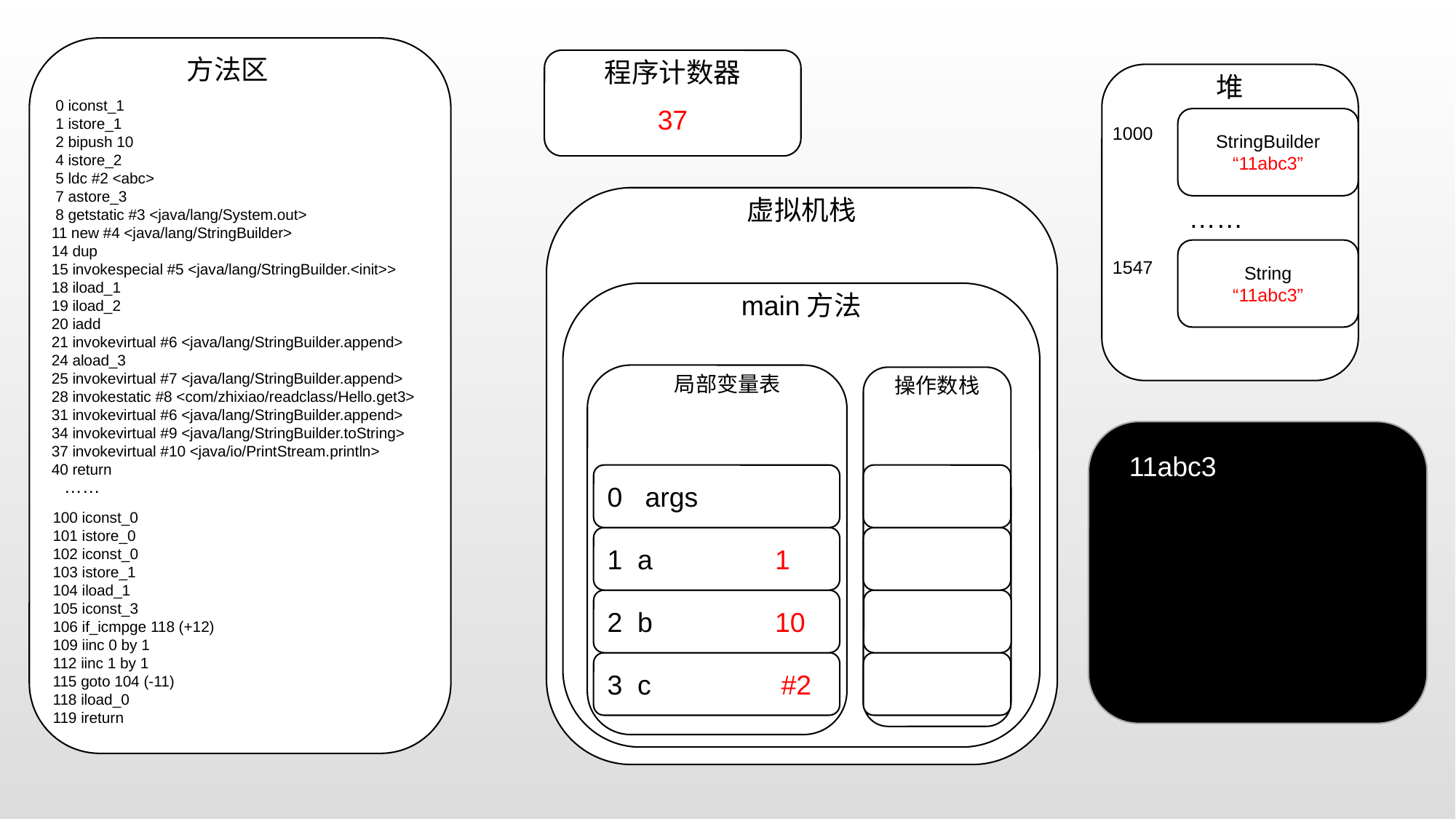

#

方法区

37
程序计数器

堆
 0 iconst_1
 1 istore_1
 2 bipush 10
 4 istore_2
 5 ldc #2 <abc>
 7 astore_3
 8 getstatic #3 <java/lang/System.out>
11 new #4 <java/lang/StringBuilder>
14 dup
15 invokespecial #5 <java/lang/StringBuilder.<init>>
18 iload_1
19 iload_2
20 iadd
21 invokevirtual #6 <java/lang/StringBuilder.append>
24 aload_3
25 invokevirtual #7 <java/lang/StringBuilder.append>
28 invokestatic #8 <com/zhixiao/readclass/Hello.get3>
31 invokevirtual #6 <java/lang/StringBuilder.append>
34 invokevirtual #9 <java/lang/StringBuilder.toString>
37 invokevirtual #10 <java/io/PrintStream.println>
40 return
StringBuilder
“11abc3”
1000

虚拟机栈
……
String
“11abc3”
1547

main方法

局部变量表

操作数栈

11abc3
0   args

……
100 iconst_0
101 istore_0
102 iconst_0
103 istore_1
104 iload_1
105 iconst_3
106 if_icmpge 118 (+12)
109 iinc 0 by 1
112 iinc 1 by 1
115 goto 104 (-11)
118 iload_0
119 ireturn
1  a                1

2  b                10

3  c                 #2